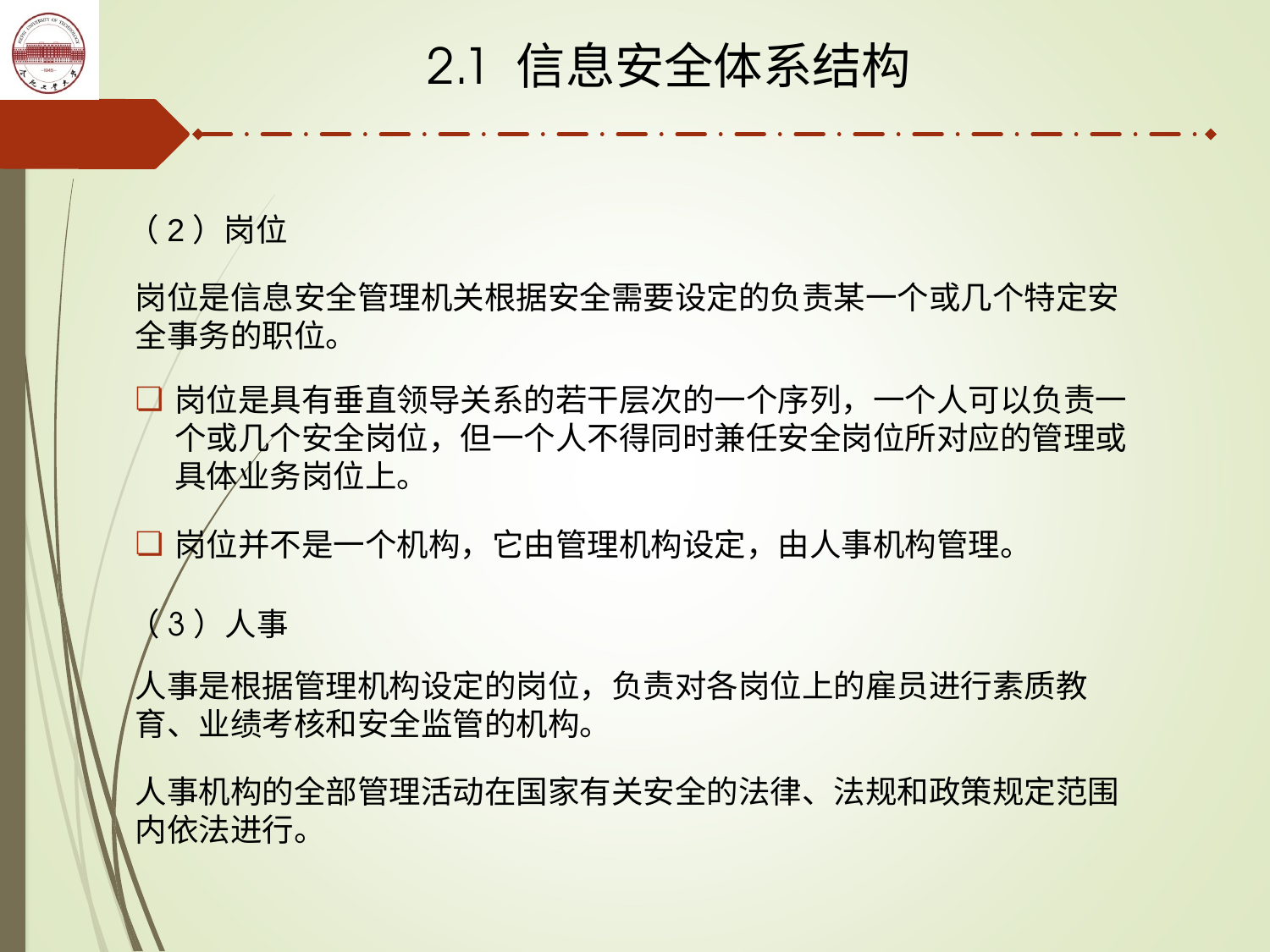

2.1 信息安全体系结构
（2）岗位
岗位是信息安全管理机关根据安全需要设定的负责某一个或几个特定安全事务的职位。
岗位是具有垂直领导关系的若干层次的一个序列，一个人可以负责一个或几个安全岗位，但一个人不得同时兼任安全岗位所对应的管理或具体业务岗位上。
岗位并不是一个机构，它由管理机构设定，由人事机构管理。
（3）人事
人事是根据管理机构设定的岗位，负责对各岗位上的雇员进行素质教育、业绩考核和安全监管的机构。
人事机构的全部管理活动在国家有关安全的法律、法规和政策规定范围内依法进行。